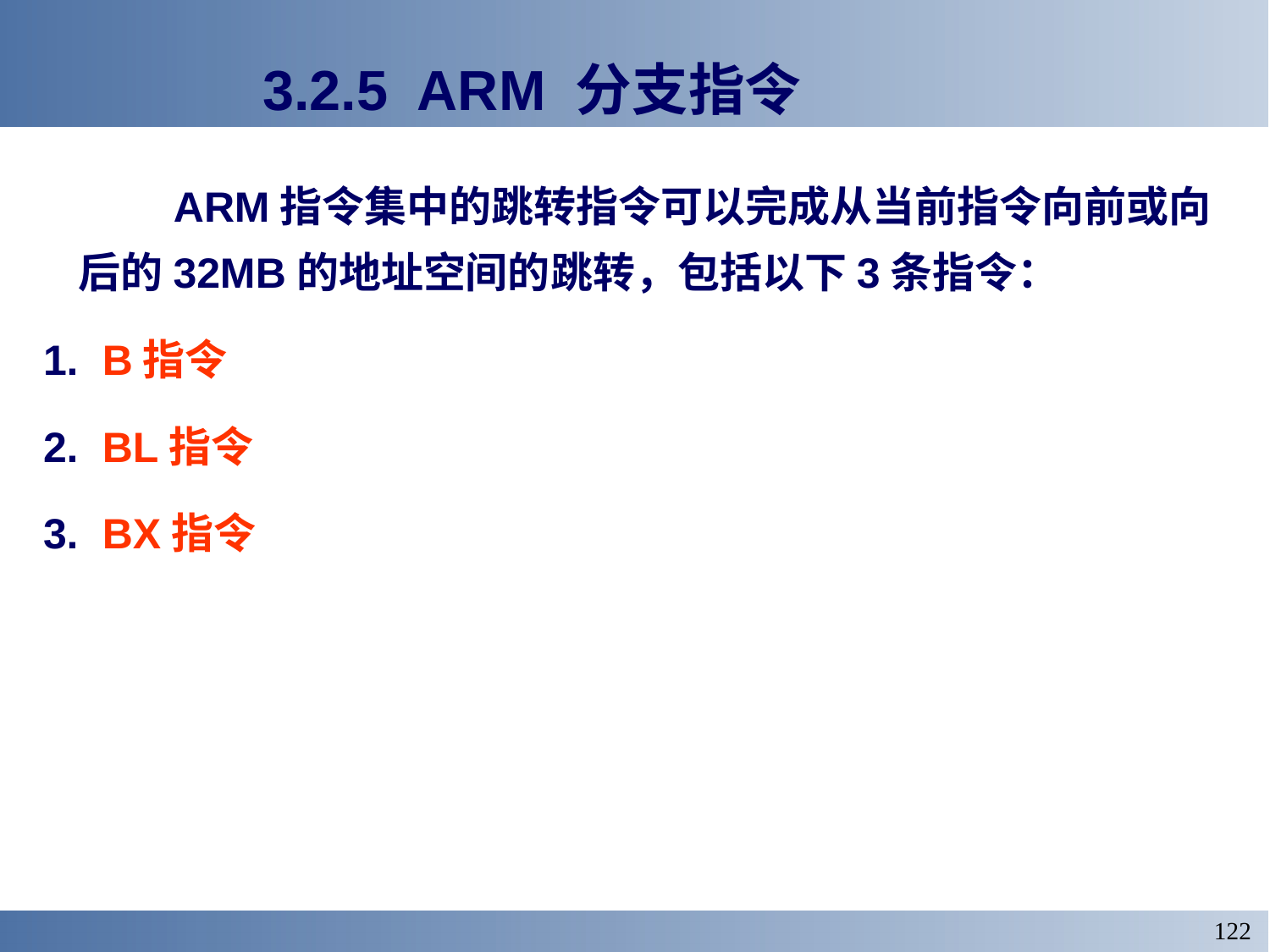

# 3.2.5  ARM 分支指令
           ARM指令集中的跳转指令可以完成从当前指令向前或向后的32MB的地址空间的跳转，包括以下3条指令：
1.  B指令
2.  BL指令
3.  BX指令